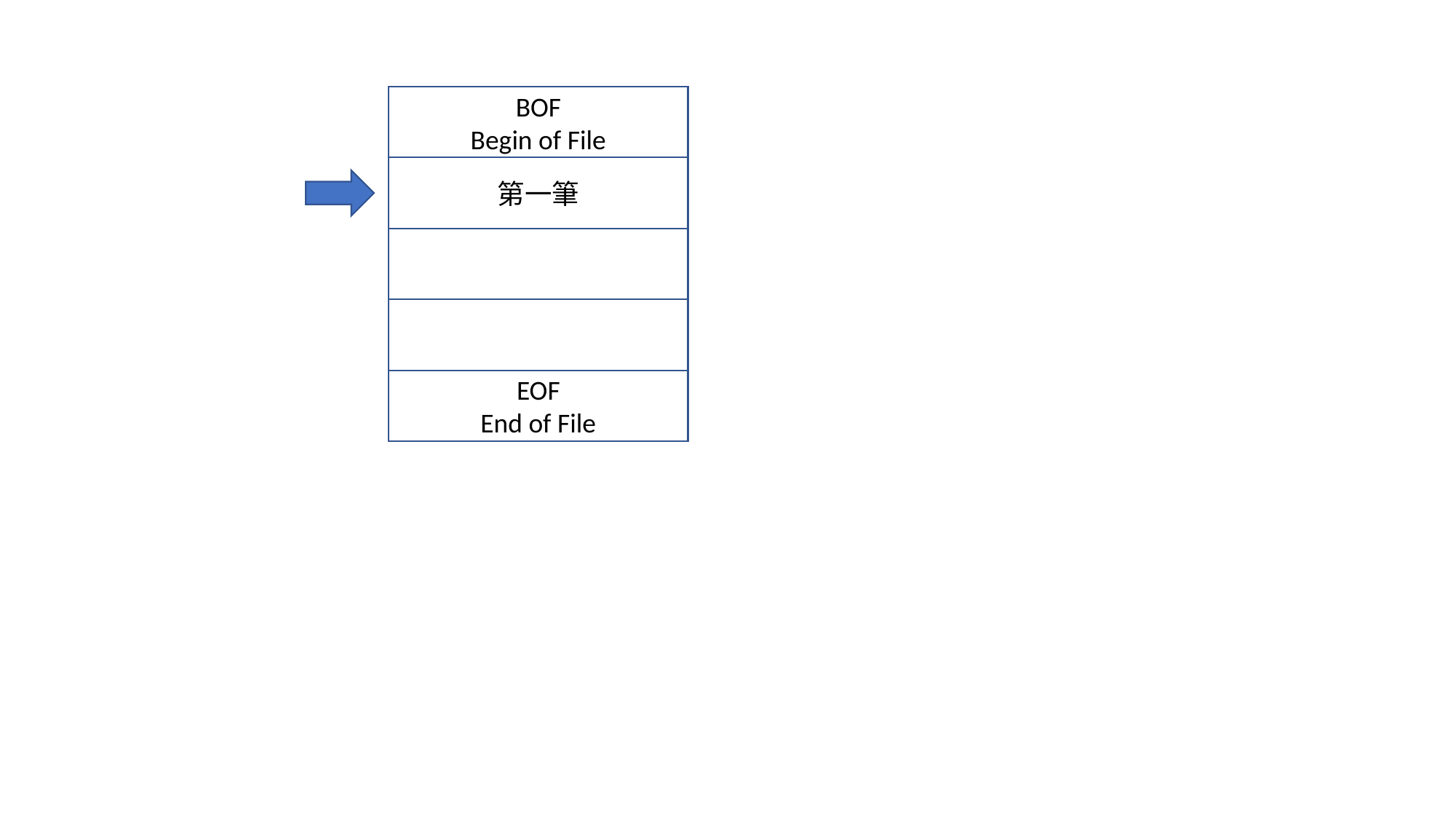

BOF
Begin of File
第一筆

EOF
End of File